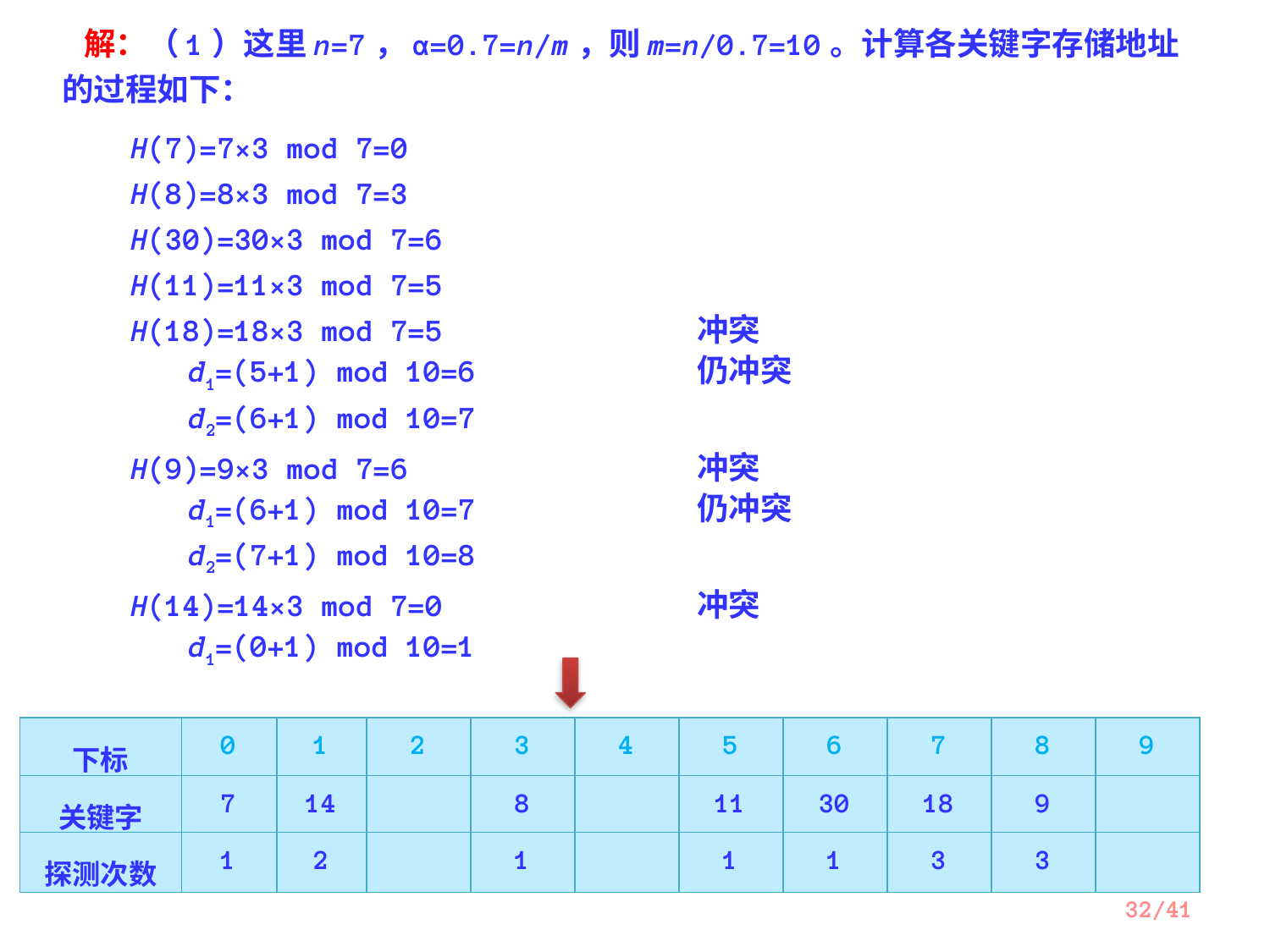

解：（1）这里n=7，α=0.7=n/m，则m=n/0.7=10。计算各关键字存储地址的过程如下：
    H(7)=7×3 mod 7=0
    H(8)=8×3 mod 7=3
    H(30)=30×3 mod 7=6
    H(11)=11×3 mod 7=5
    H(18)=18×3 mod 7=5		冲突
	d1=(5+1) mod 10=6		仍冲突
	d2=(6+1) mod 10=7
    H(9)=9×3 mod 7=6			冲突
	d1=(6+1) mod 10=7		仍冲突
	d2=(7+1) mod 10=8
    H(14)=14×3 mod 7=0		冲突
	d1=(0+1) mod 10=1

| 下标 | 0 | 1 | 2 | 3 | 4 | 5 | 6 | 7 | 8 | 9 |
| --- | --- | --- | --- | --- | --- | --- | --- | --- | --- | --- |
| 关键字 | 7 | 14 |  | 8 |  | 11 | 30 | 18 | 9 |  |
| 探测次数 | 1 | 2 |  | 1 |  | 1 | 1 | 3 | 3 |  |
32/41